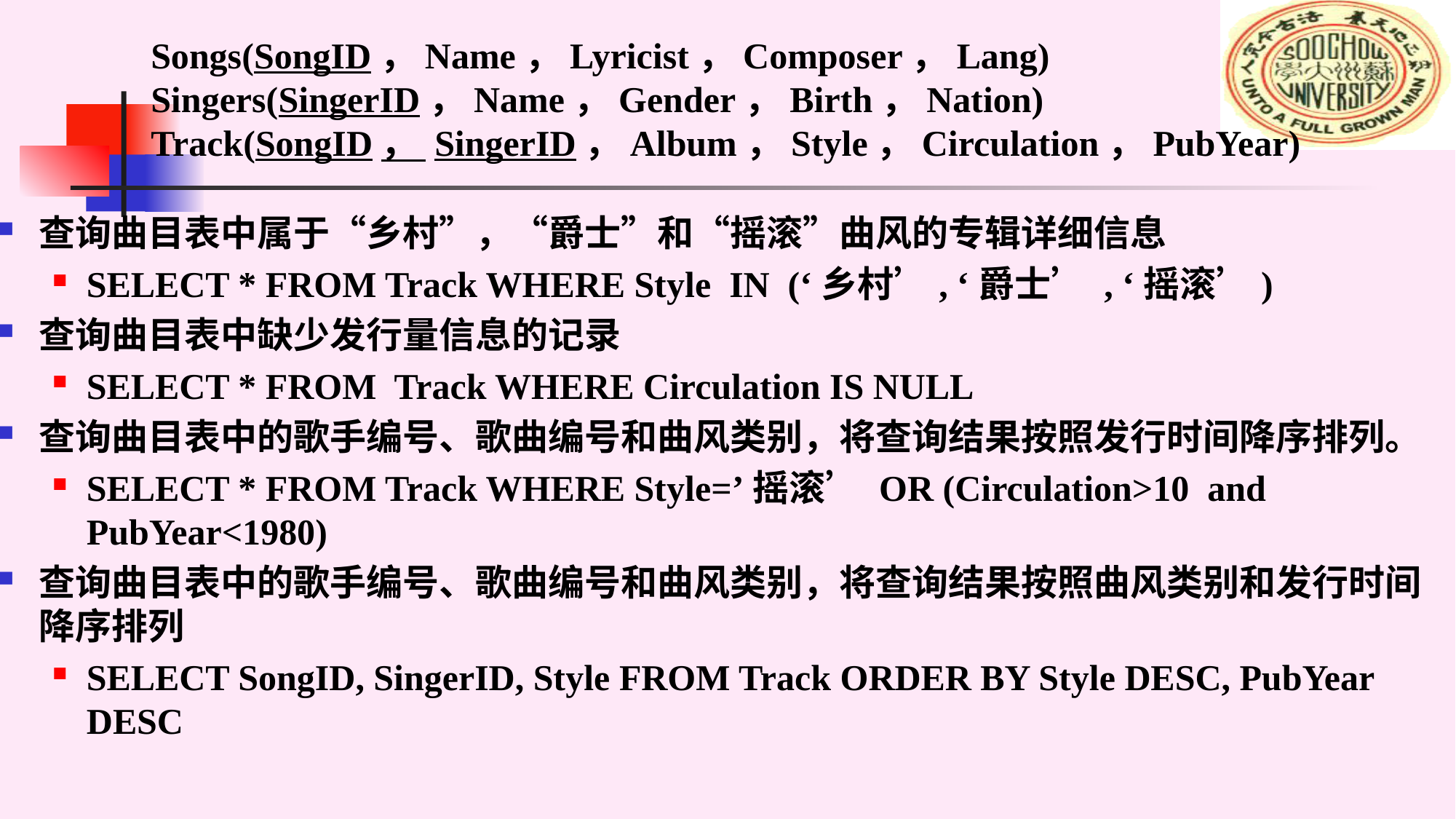

Songs(SongID，Name，Lyricist，Composer，Lang)
Singers(SingerID，Name，Gender，Birth，Nation)
Track(SongID， SingerID，Album，Style，Circulation，PubYear)
查询曲目表中属于“乡村”，“爵士”和“摇滚”曲风的专辑详细信息
SELECT * FROM Track WHERE Style  IN  (‘乡村’, ‘爵士’ , ‘摇滚’)
查询曲目表中缺少发行量信息的记录
SELECT * FROM  Track WHERE Circulation IS NULL
查询曲目表中的歌手编号、歌曲编号和曲风类别，将查询结果按照发行时间降序排列。
SELECT * FROM Track WHERE Style=’摇滚’ OR (Circulation>10  and  PubYear<1980)
查询曲目表中的歌手编号、歌曲编号和曲风类别，将查询结果按照曲风类别和发行时间降序排列
SELECT SongID, SingerID, Style FROM Track ORDER BY Style DESC, PubYear DESC